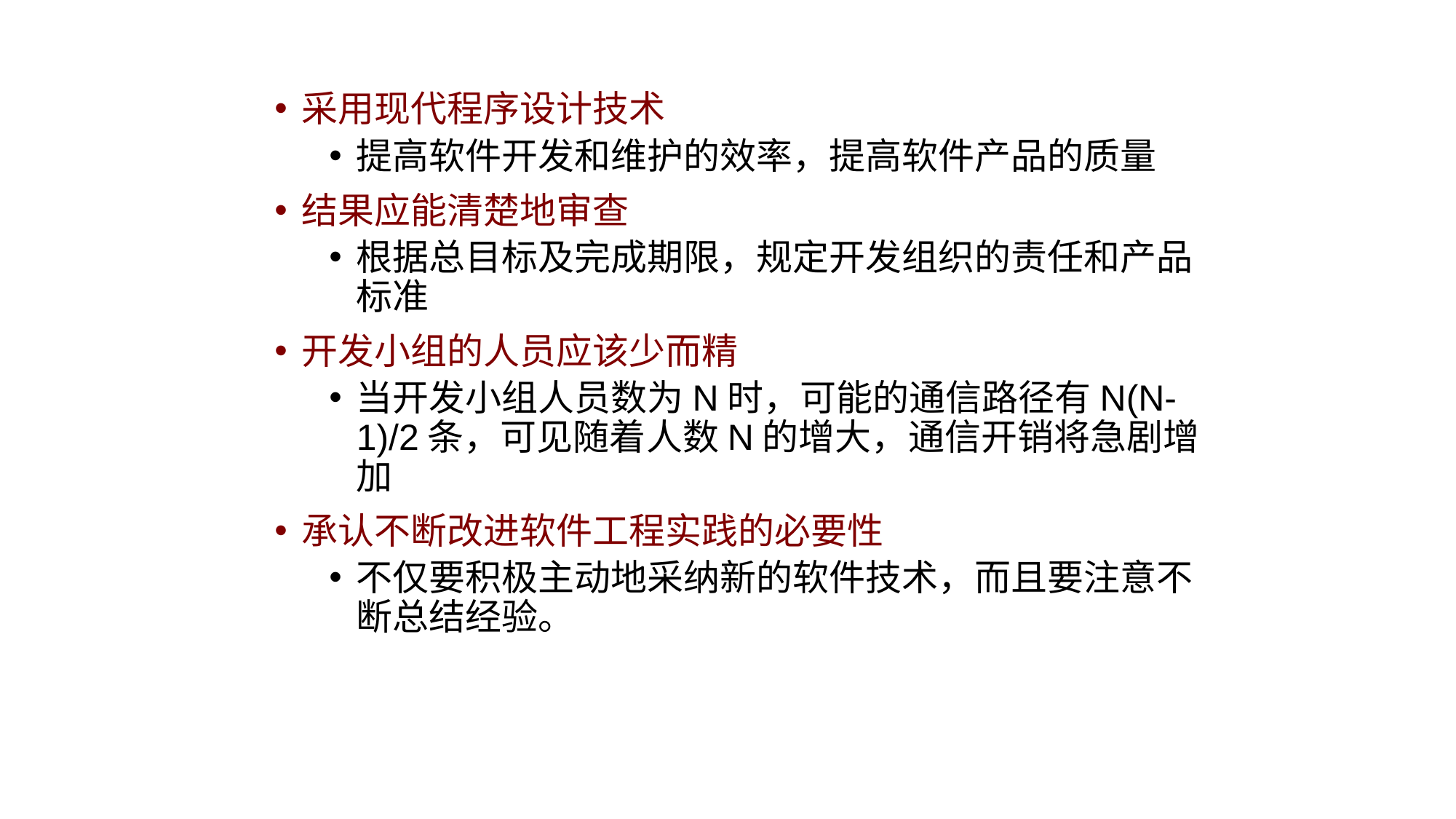

采用现代程序设计技术
提高软件开发和维护的效率，提高软件产品的质量
结果应能清楚地审查
根据总目标及完成期限，规定开发组织的责任和产品标准
开发小组的人员应该少而精
当开发小组人员数为N时，可能的通信路径有N(N-1)/2条，可见随着人数N的增大，通信开销将急剧增加
承认不断改进软件工程实践的必要性
不仅要积极主动地采纳新的软件技术，而且要注意不断总结经验。